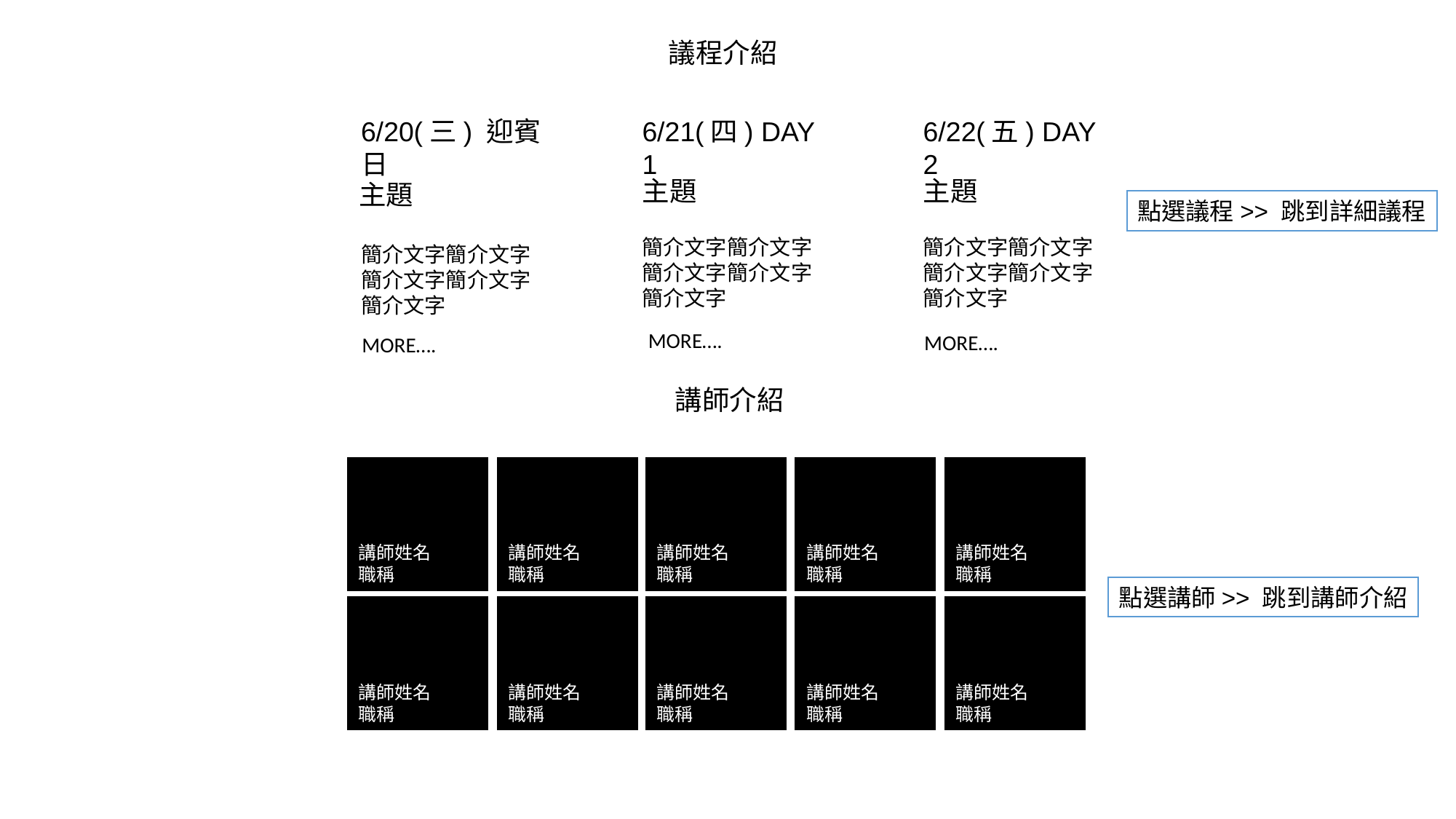

議程介紹
6/20(三) 迎賓日
6/21(四) DAY 1
6/22(五) DAY 2
主題
主題
主題
點選議程>> 跳到詳細議程
簡介文字簡介文字簡介文字簡介文字簡介文字
簡介文字簡介文字簡介文字簡介文字簡介文字
簡介文字簡介文字簡介文字簡介文字簡介文字
MORE….
MORE….
MORE….
講師介紹
講師姓名
職稱
講師姓名
職稱
講師姓名
職稱
講師姓名
職稱
講師姓名
職稱
點選講師>> 跳到講師介紹
講師姓名
職稱
講師姓名
職稱
講師姓名
職稱
講師姓名
職稱
講師姓名
職稱